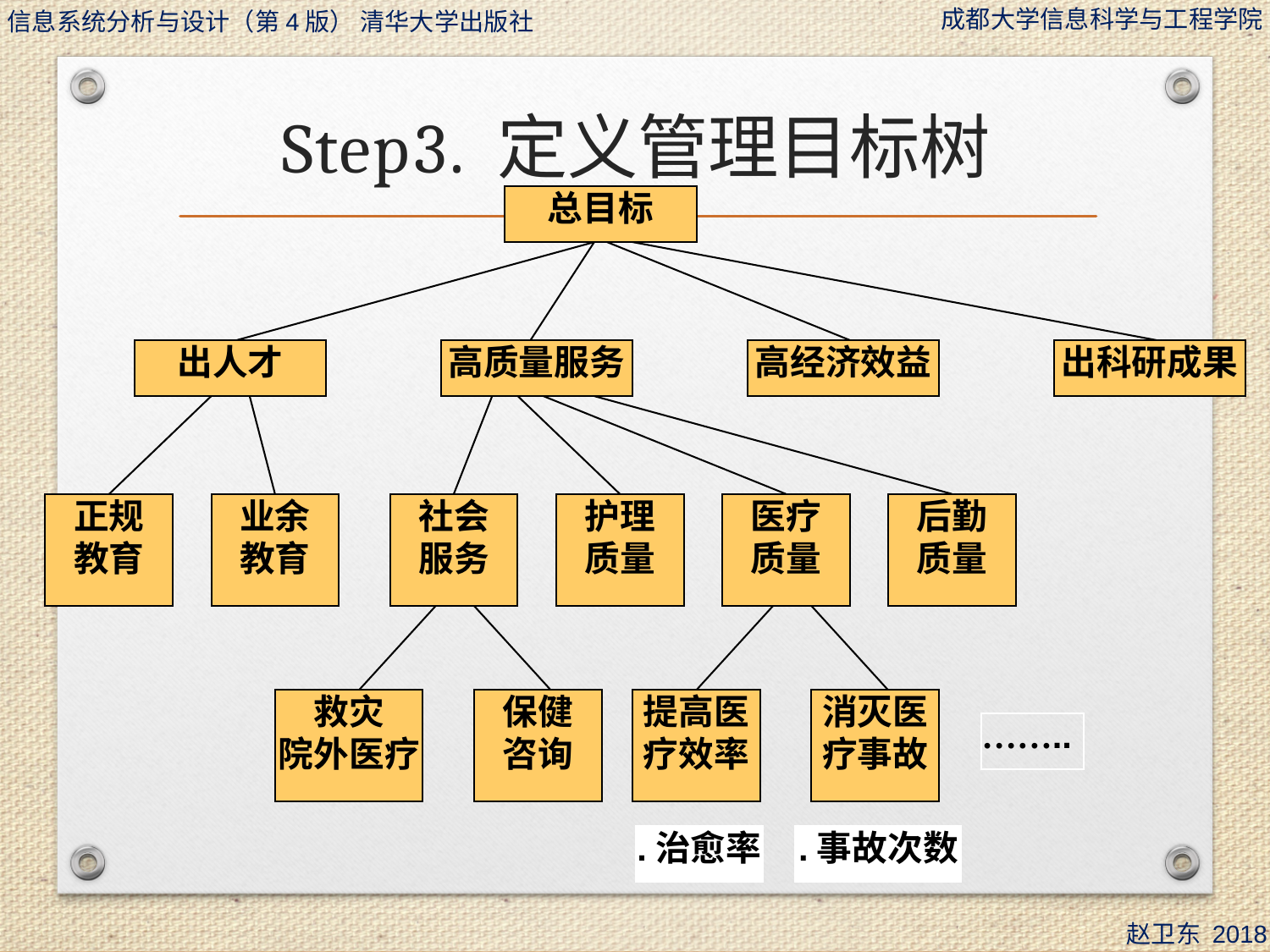

# Step3. 定义管理目标树
总目标

出人才
高质量服务
高经济效益
出科研成果

正规
教育
业余
教育
社会
服务
护理
质量
医疗
质量
后勤
质量

救灾
院外医疗
保健
咨询
提高医疗效率
消灭医疗事故
……..
.治愈率
.事故次数